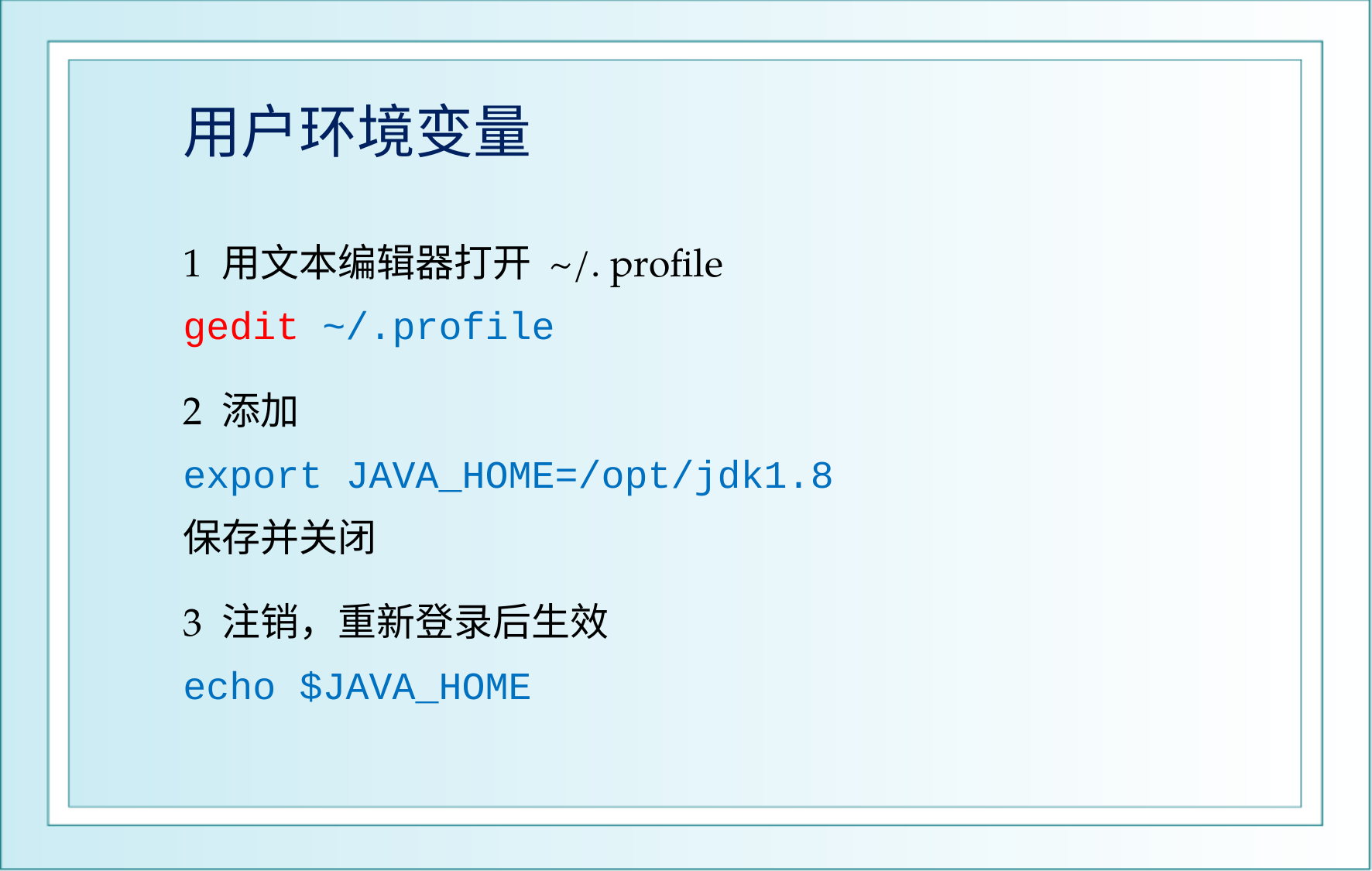

# 用户环境变量
1 用文本编辑器打开 ~/. profile
gedit ~/.profile
2 添加
export JAVA_HOME=/opt/jdk1.8
保存并关闭
3 注销，重新登录后生效
echo $JAVA_HOME